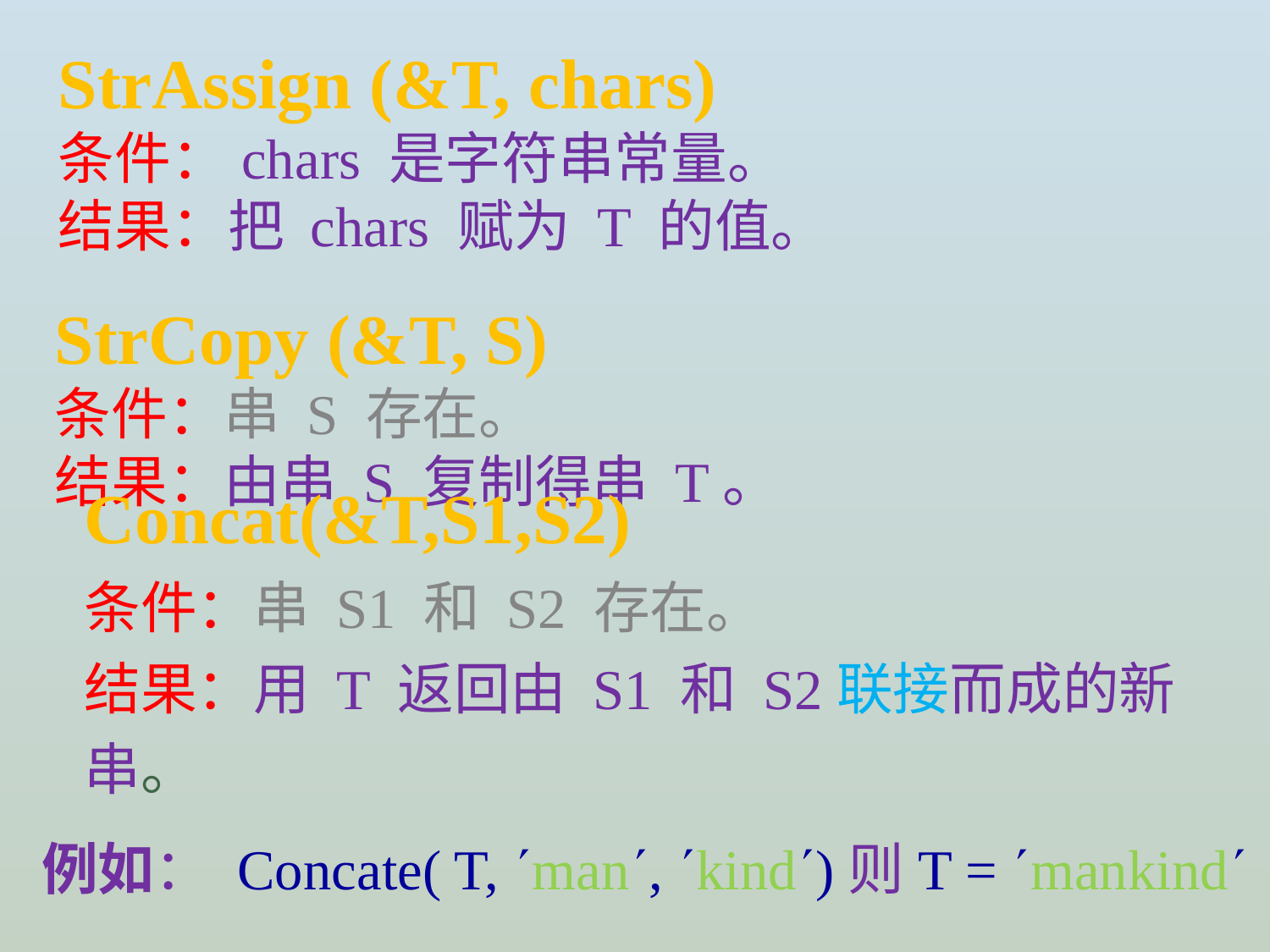

StrAssign (&T, chars)
条件：chars 是字符串常量。
结果：把 chars 赋为 T 的值。
StrCopy (&T, S)
条件：串 S 存在。
结果：由串 S 复制得串 T。
Concat(&T,S1,S2)
条件：串 S1 和 S2 存在。
结果：用 T 返回由 S1 和 S2联接而成的新串。
例如： Concate( T, ′man′, ′kind′)则T = ′mankind′